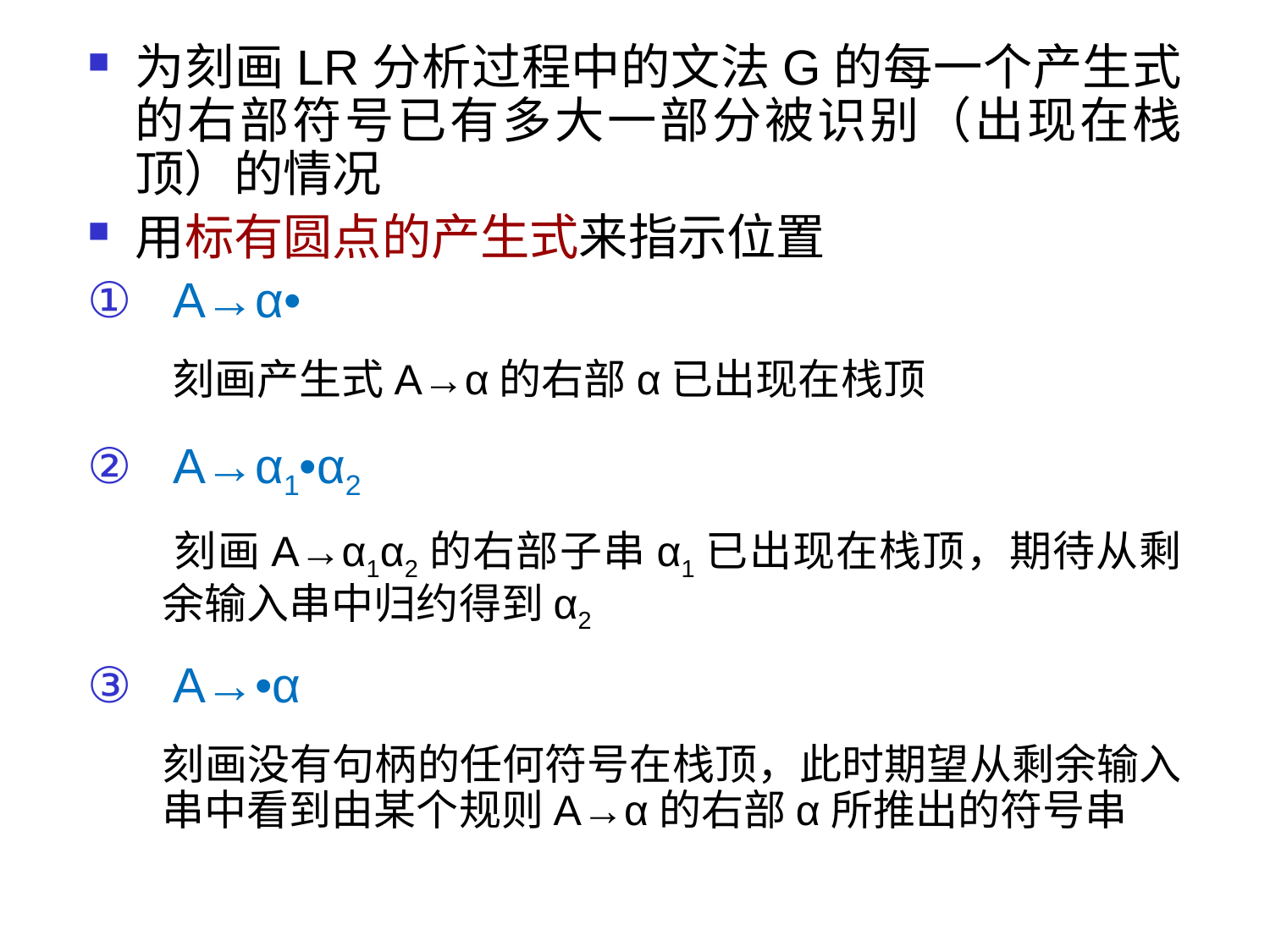

为刻画LR分析过程中的文法G的每一个产生式的右部符号已有多大一部分被识别（出现在栈顶）的情况
用标有圆点的产生式来指示位置
 A→α•
  刻画产生式A→α的右部α已出现在栈顶
 A→α1•α2
   刻画A→α1α2的右部子串α1已出现在栈顶，期待从剩余输入串中归约得到α2
 A→•α
刻画没有句柄的任何符号在栈顶，此时期望从剩余输入串中看到由某个规则A→α的右部α所推出的符号串